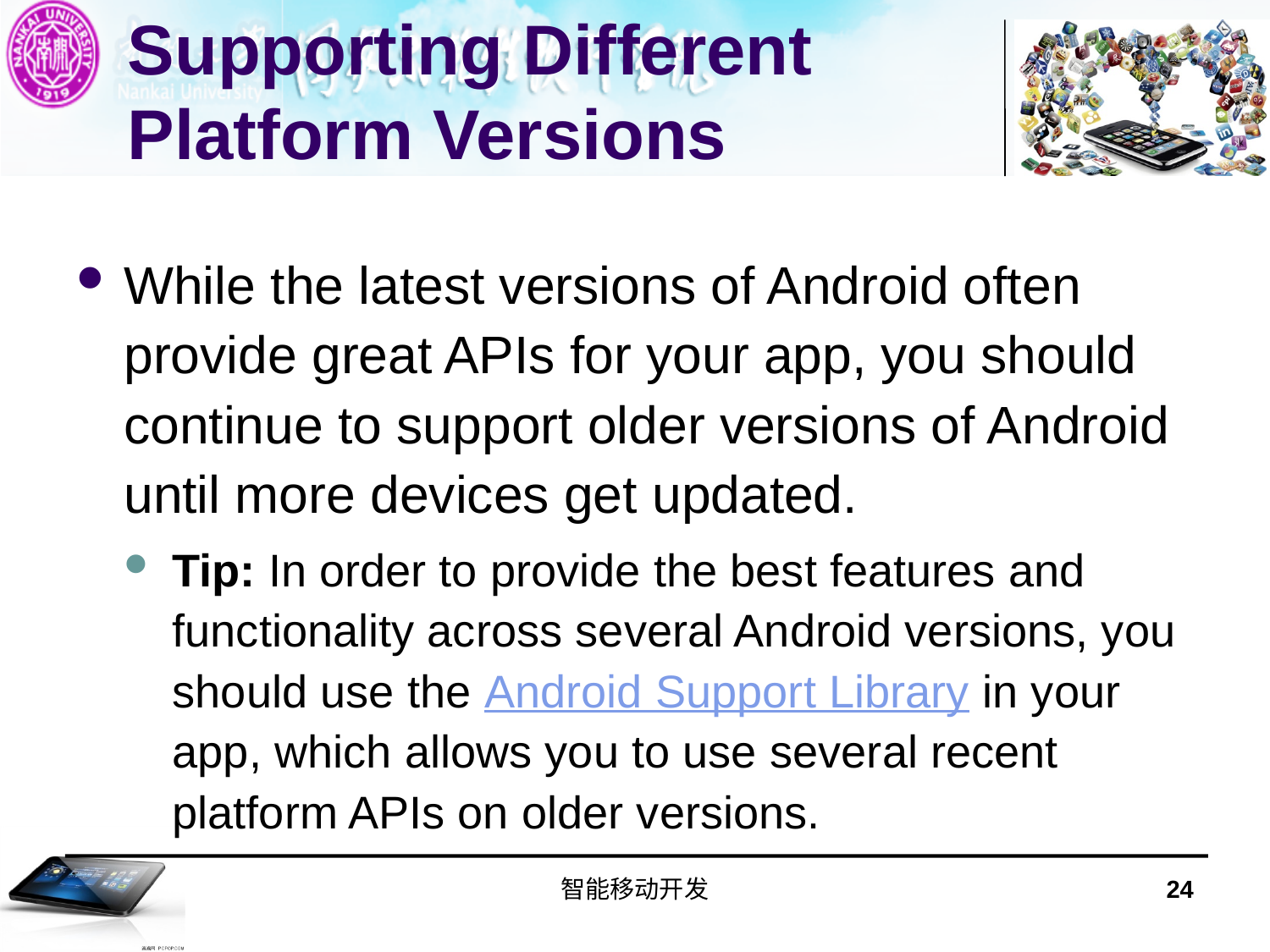

# Supporting Different Platform Versions
While the latest versions of Android often provide great APIs for your app, you should continue to support older versions of Android until more devices get updated.
Tip: In order to provide the best features and functionality across several Android versions, you should use the Android Support Library in your app, which allows you to use several recent platform APIs on older versions.
智能移动开发
24